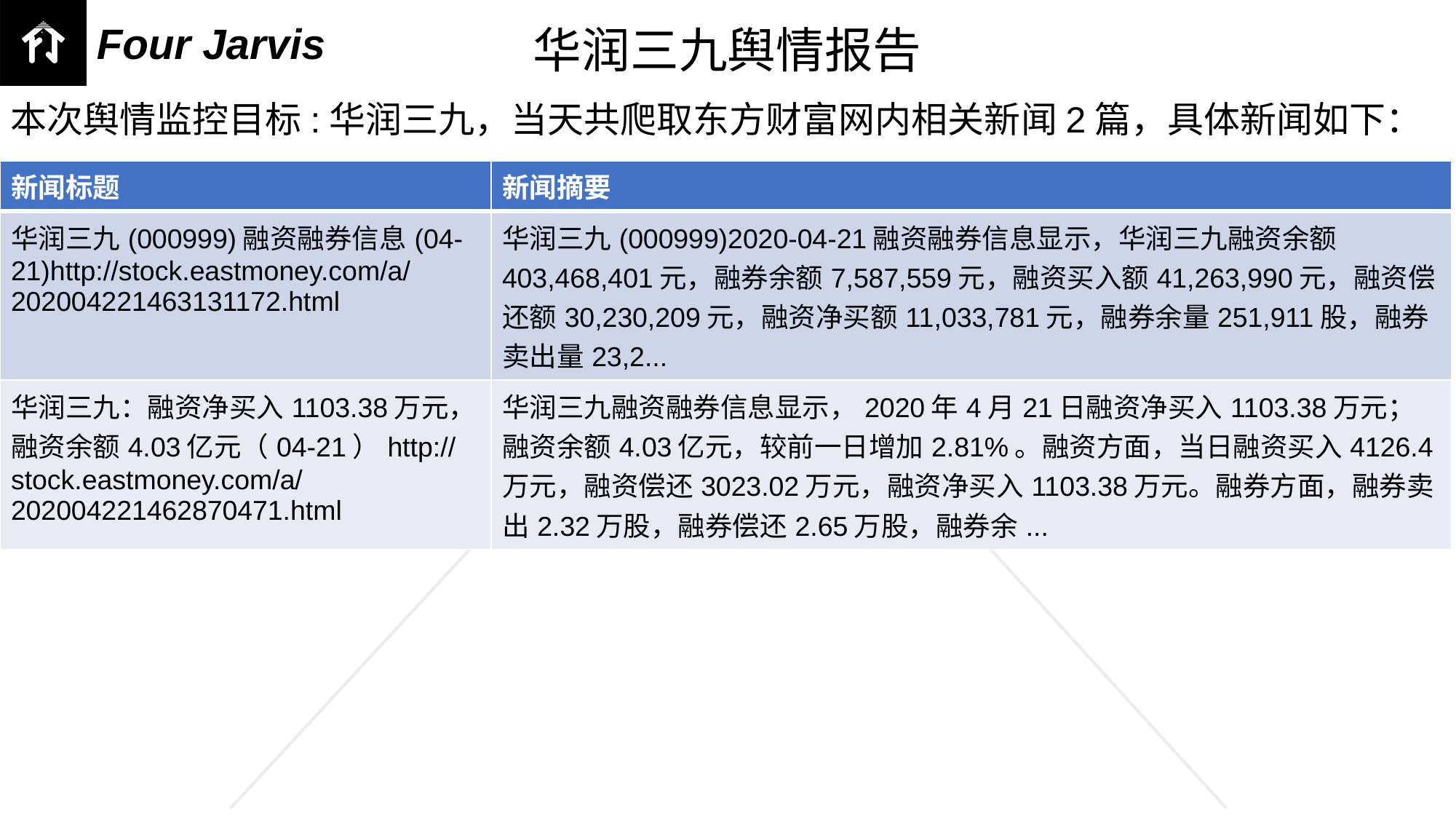

华润三九舆情报告
本次舆情监控目标:华润三九，当天共爬取东方财富网内相关新闻2篇，具体新闻如下：
| 新闻标题 | 新闻摘要 |
| --- | --- |
| 华润三九(000999)融资融券信息(04-21)http://stock.eastmoney.com/a/202004221463131172.html | 华润三九(000999)2020-04-21融资融券信息显示，华润三九融资余额403,468,401元，融券余额7,587,559元，融资买入额41,263,990元，融资偿还额30,230,209元，融资净买额11,033,781元，融券余量251,911股，融券卖出量23,2... |
| 华润三九：融资净买入1103.38万元，融资余额4.03亿元（04-21）http://stock.eastmoney.com/a/202004221462870471.html | 华润三九融资融券信息显示，2020年4月21日融资净买入1103.38万元；融资余额4.03亿元，较前一日增加2.81%。融资方面，当日融资买入4126.4万元，融资偿还3023.02万元，融资净买入1103.38万元。融券方面，融券卖出2.32万股，融券偿还2.65万股，融券余... |